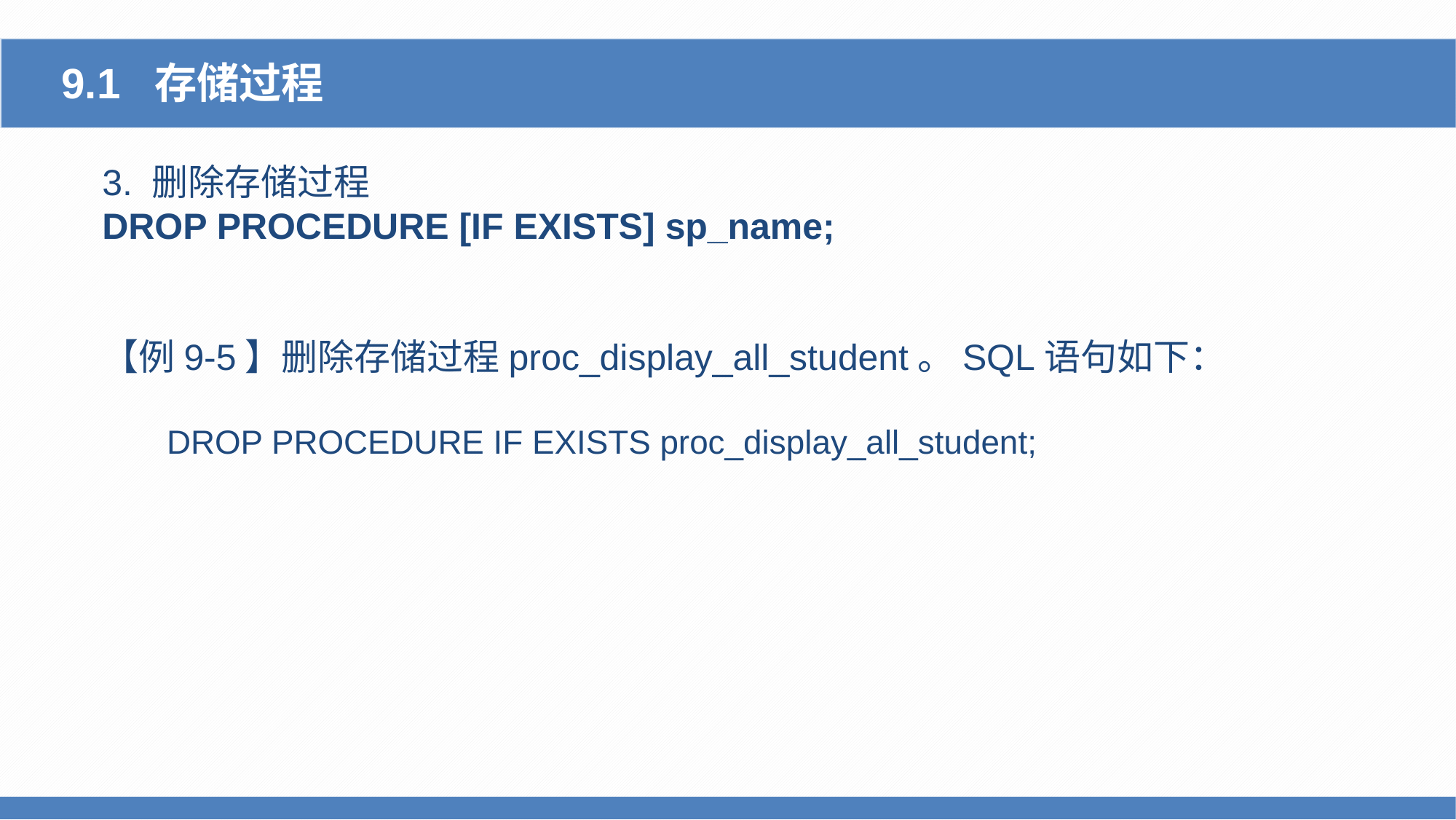

9.1  存储过程
3. 删除存储过程
DROP PROCEDURE [IF EXISTS] sp_name;

【例9-5】删除存储过程proc_display_all_student。SQL语句如下：

DROP PROCEDURE IF EXISTS proc_display_all_student;